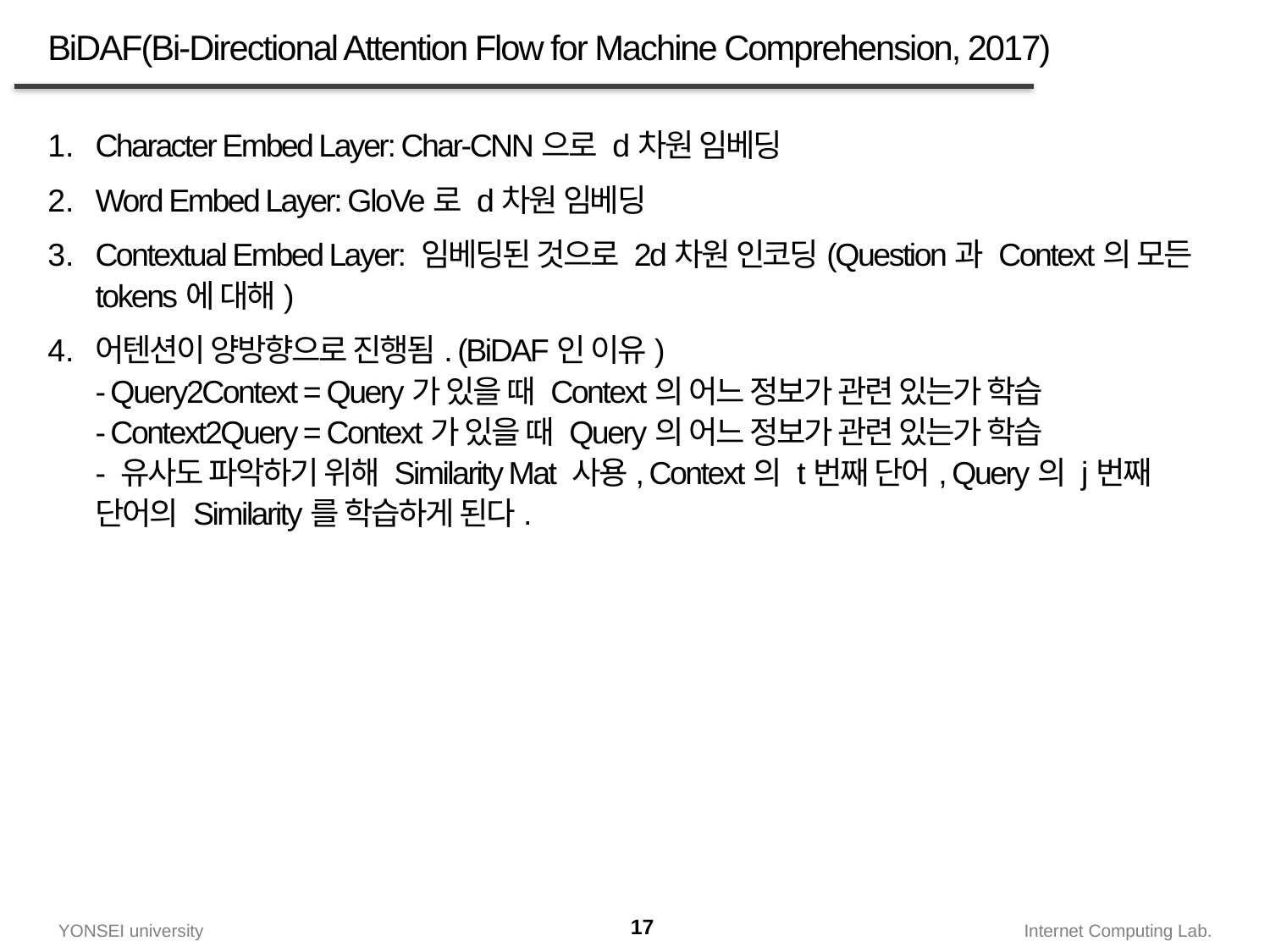

# BiDAF(Bi-Directional Attention Flow for Machine Comprehension, 2017)
Character Embed Layer: Char-CNN으로 d차원 임베딩
Word Embed Layer: GloVe로 d차원 임베딩
Contextual Embed Layer: 임베딩된 것으로 2d차원 인코딩(Question과 Context의 모든 tokens에 대해)
어텐션이 양방향으로 진행됨. (BiDAF인 이유)
- Query2Context = Query가 있을 때 Context의 어느 정보가 관련 있는가 학습
- Context2Query = Context가 있을 때 Query의 어느 정보가 관련 있는가 학습
- 유사도 파악하기 위해 Similarity Mat 사용, Context의 t번째 단어, Query의 j번째 단어의 Similarity를 학습하게 된다.
17